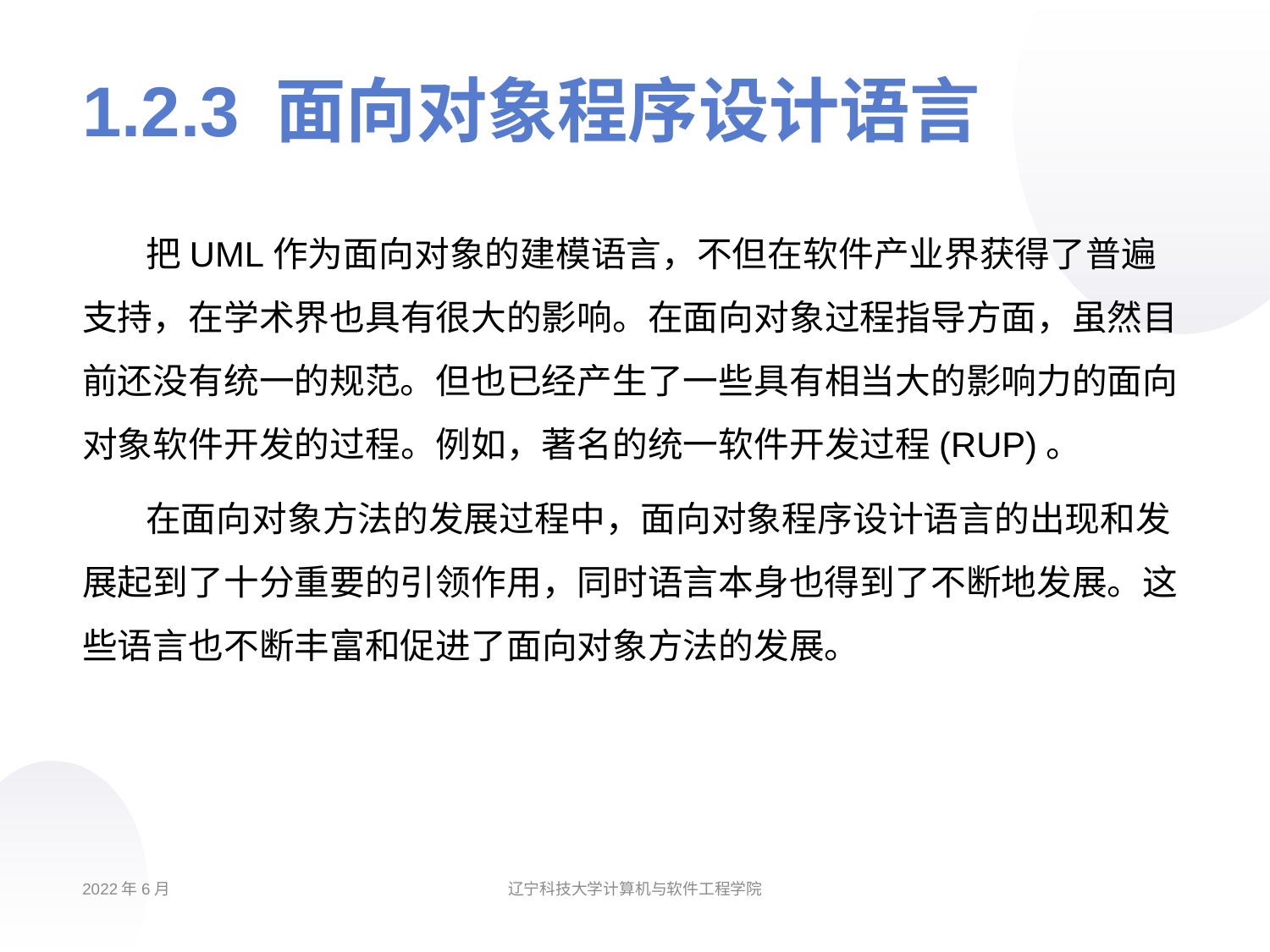

# 1.2.3 面向对象程序设计语言
把UML作为面向对象的建模语言，不但在软件产业界获得了普遍支持，在学术界也具有很大的影响。在面向对象过程指导方面，虽然目前还没有统一的规范。但也已经产生了一些具有相当大的影响力的面向对象软件开发的过程。例如，著名的统一软件开发过程(RUP)。
在面向对象方法的发展过程中，面向对象程序设计语言的出现和发展起到了十分重要的引领作用，同时语言本身也得到了不断地发展。这些语言也不断丰富和促进了面向对象方法的发展。

2022年6月
辽宁科技大学计算机与软件工程学院
100